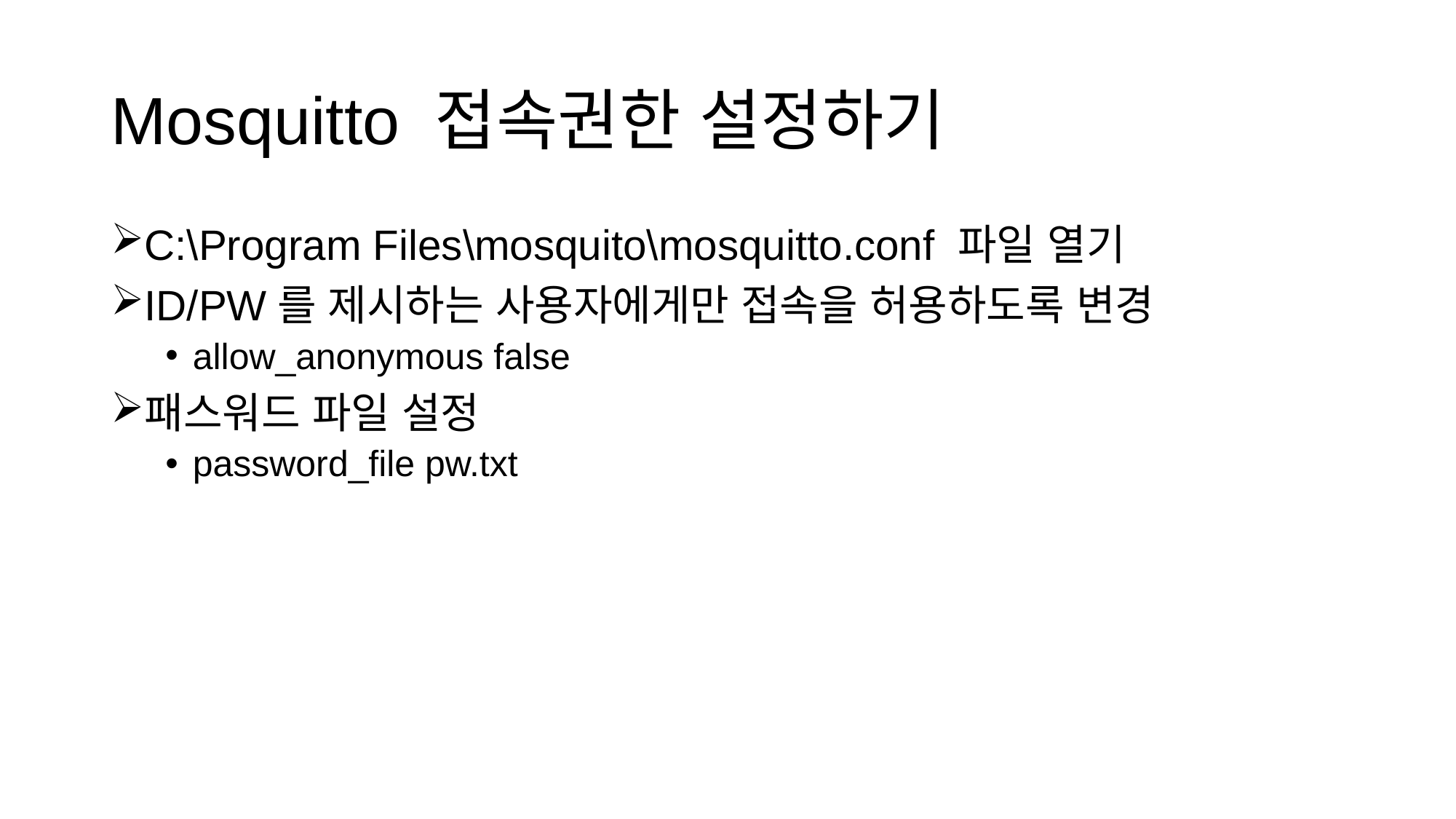

# Mosquitto 접속권한 설정하기
C:\Program Files\mosquito\mosquitto.conf 파일 열기
ID/PW를 제시하는 사용자에게만 접속을 허용하도록 변경
allow_anonymous false
패스워드 파일 설정
password_file pw.txt